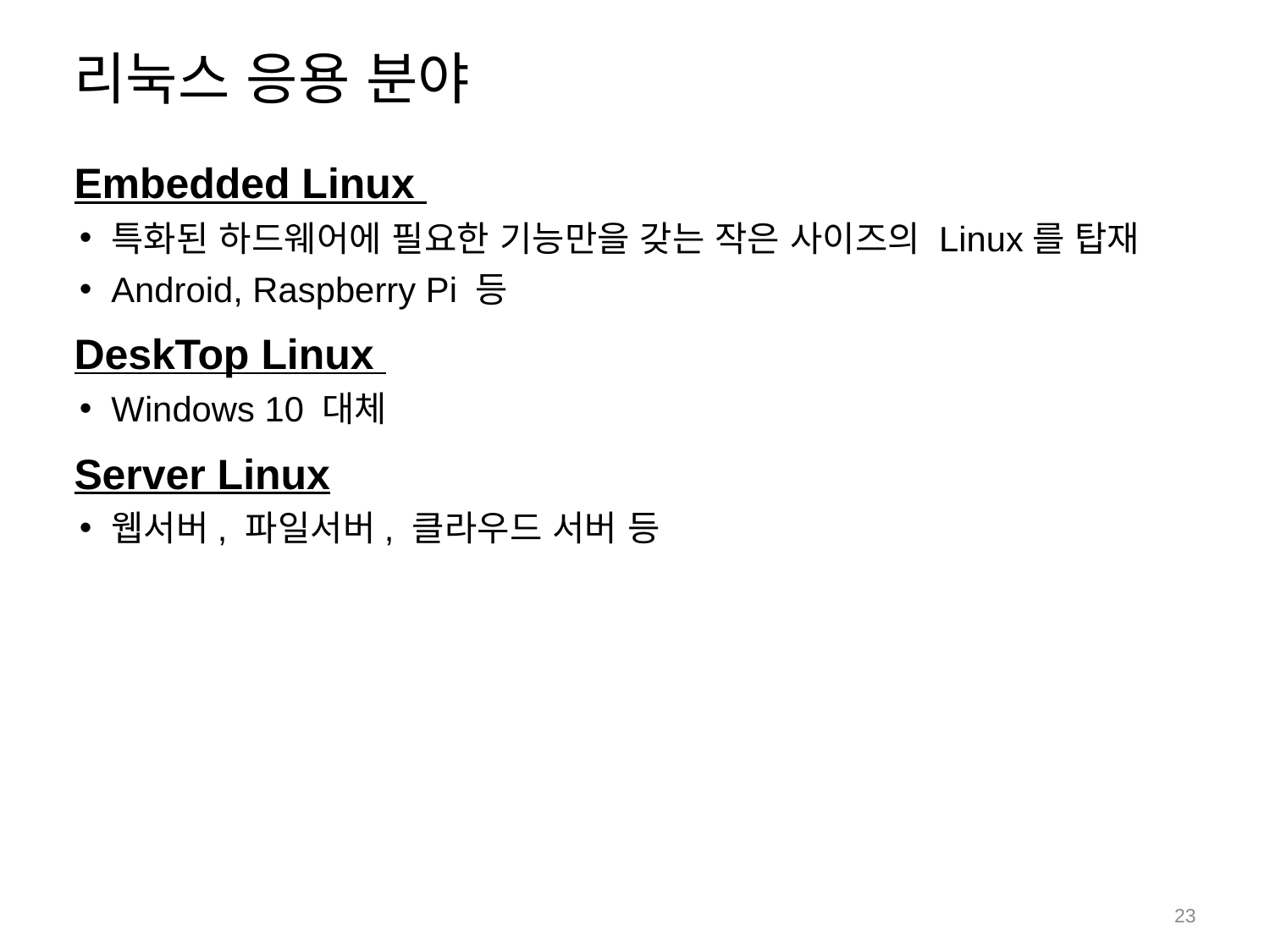

# 리눅스 응용 분야
Embedded Linux
특화된 하드웨어에 필요한 기능만을 갖는 작은 사이즈의 Linux를 탑재
Android, Raspberry Pi 등
DeskTop Linux
Windows 10 대체
Server Linux
웹서버, 파일서버, 클라우드 서버 등
23